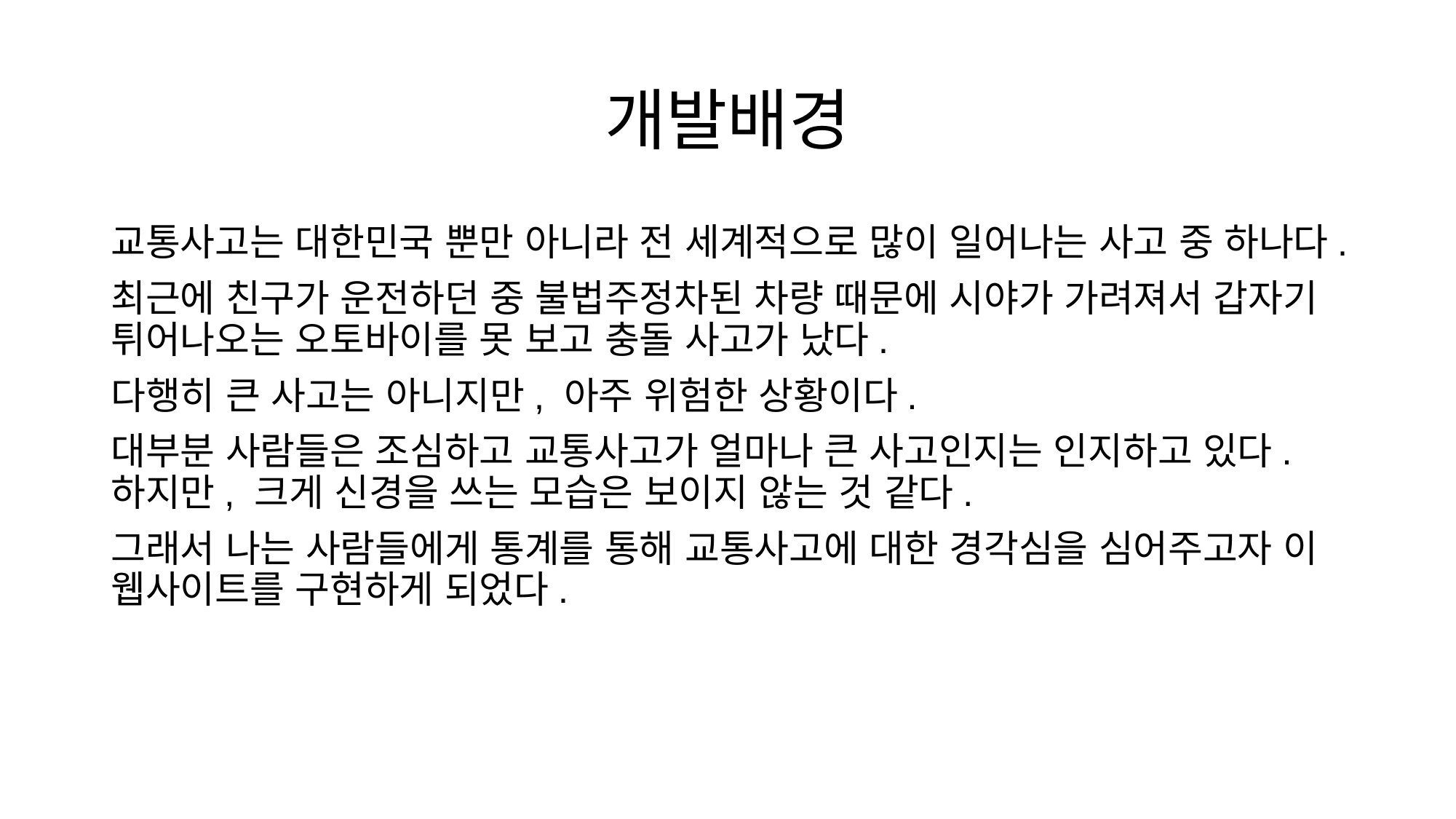

# 개발배경
교통사고는 대한민국 뿐만 아니라 전 세계적으로 많이 일어나는 사고 중 하나다.
최근에 친구가 운전하던 중 불법주정차된 차량 때문에 시야가 가려져서 갑자기 튀어나오는 오토바이를 못 보고 충돌 사고가 났다.
다행히 큰 사고는 아니지만, 아주 위험한 상황이다.
대부분 사람들은 조심하고 교통사고가 얼마나 큰 사고인지는 인지하고 있다. 하지만, 크게 신경을 쓰는 모습은 보이지 않는 것 같다.
그래서 나는 사람들에게 통계를 통해 교통사고에 대한 경각심을 심어주고자 이 웹사이트를 구현하게 되었다.